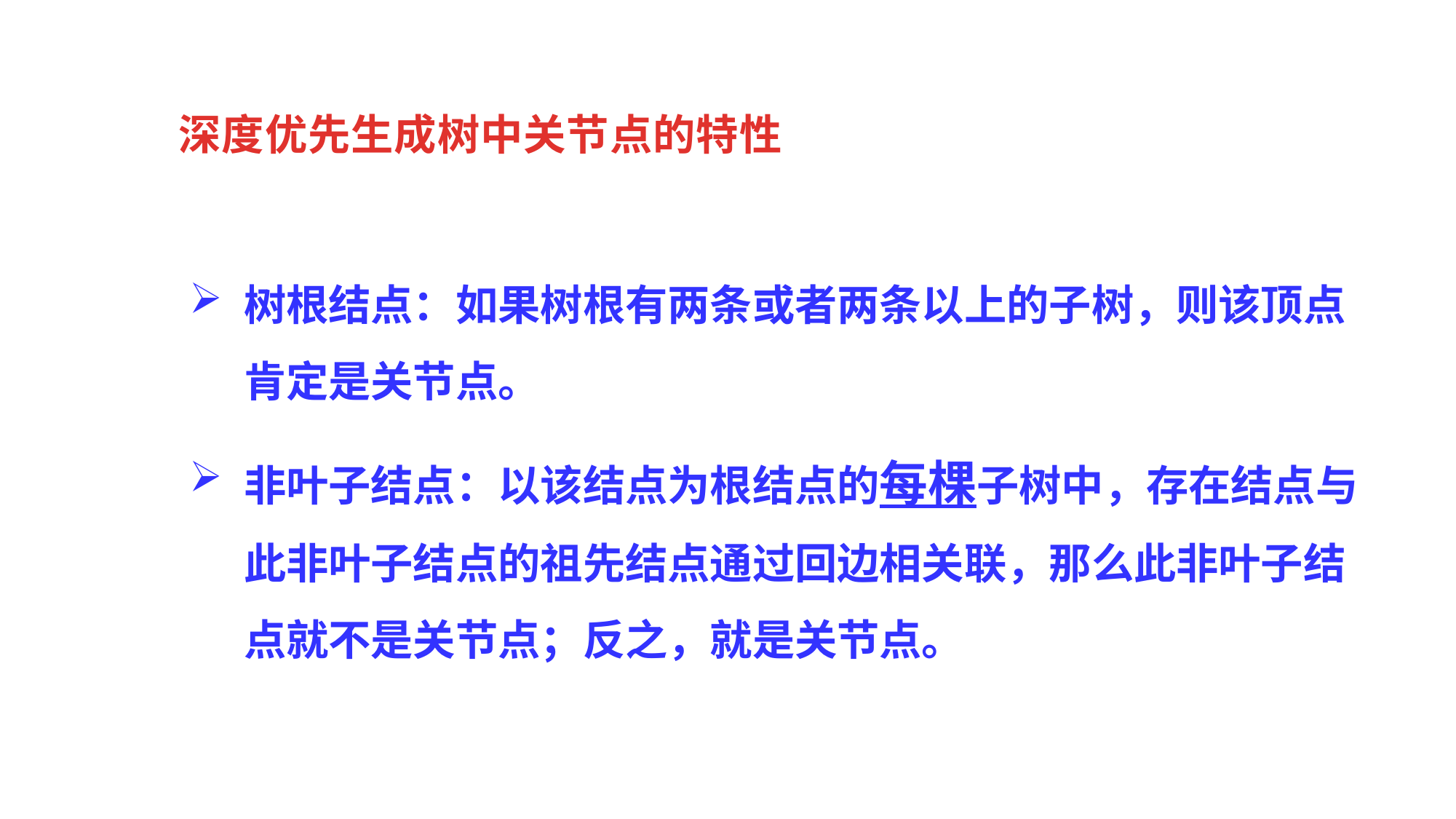

深度优先生成树中关节点的特性
树根结点：如果树根有两条或者两条以上的子树，则该顶点肯定是关节点。
非叶子结点：以该结点为根结点的每棵子树中，存在结点与此非叶子结点的祖先结点通过回边相关联，那么此非叶子结点就不是关节点；反之，就是关节点。